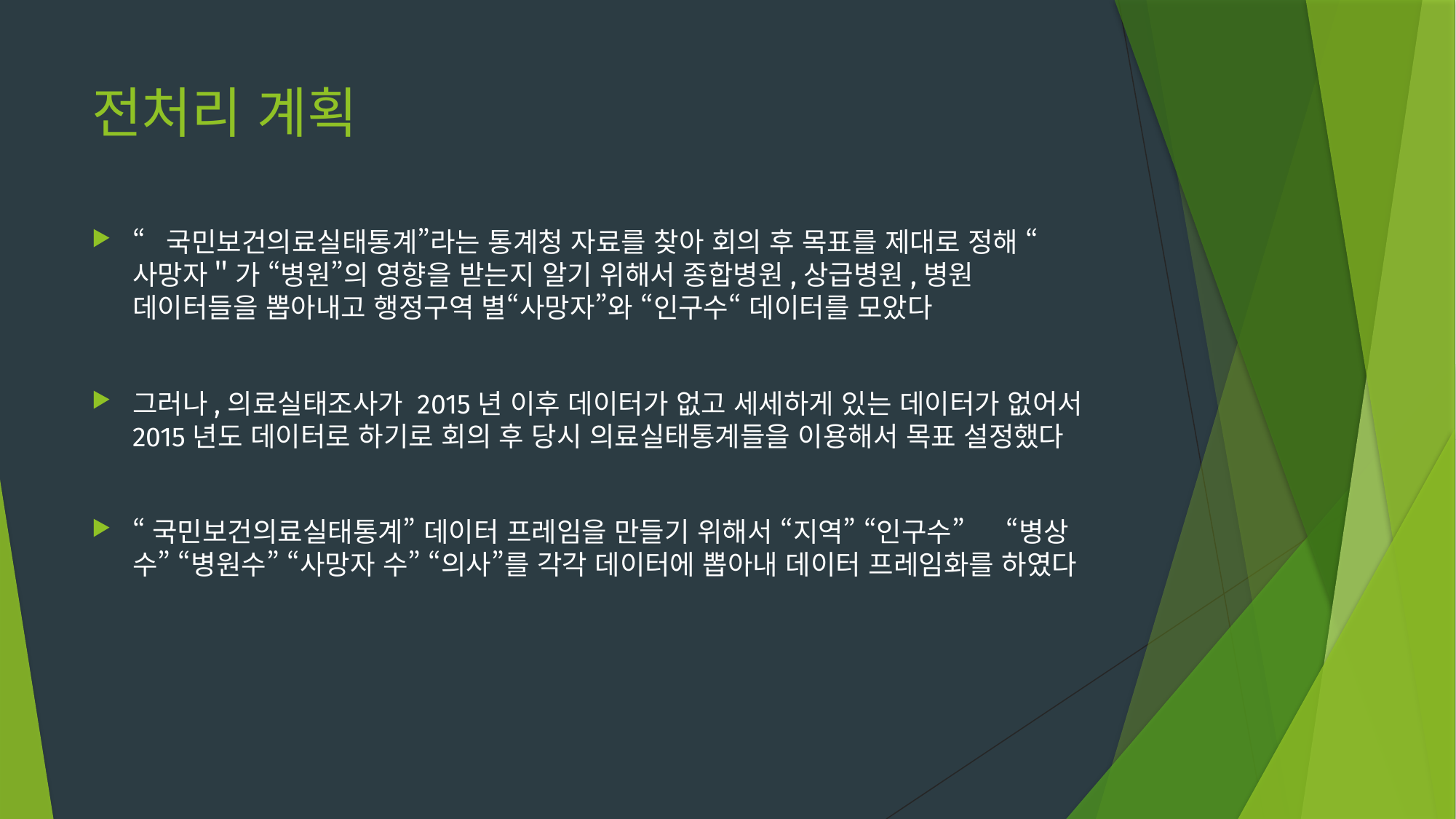

# 전처리 계획
“국민보건의료실태통계”라는 통계청 자료를 찾아 회의 후 목표를 제대로 정해 “사망자＂가 “병원”의 영향을 받는지 알기 위해서 종합병원,상급병원,병원 데이터들을 뽑아내고 행정구역 별“사망자”와 “인구수“ 데이터를 모았다

그러나,의료실태조사가 2015년 이후 데이터가 없고 세세하게 있는 데이터가 없어서 2015년도 데이터로 하기로 회의 후 당시 의료실태통계들을 이용해서 목표 설정했다

“국민보건의료실태통계” 데이터 프레임을 만들기 위해서 “지역” “인구수”	“병상수” “병원수” “사망자 수” “의사”를 각각 데이터에 뽑아내 데이터 프레임화를 하였다